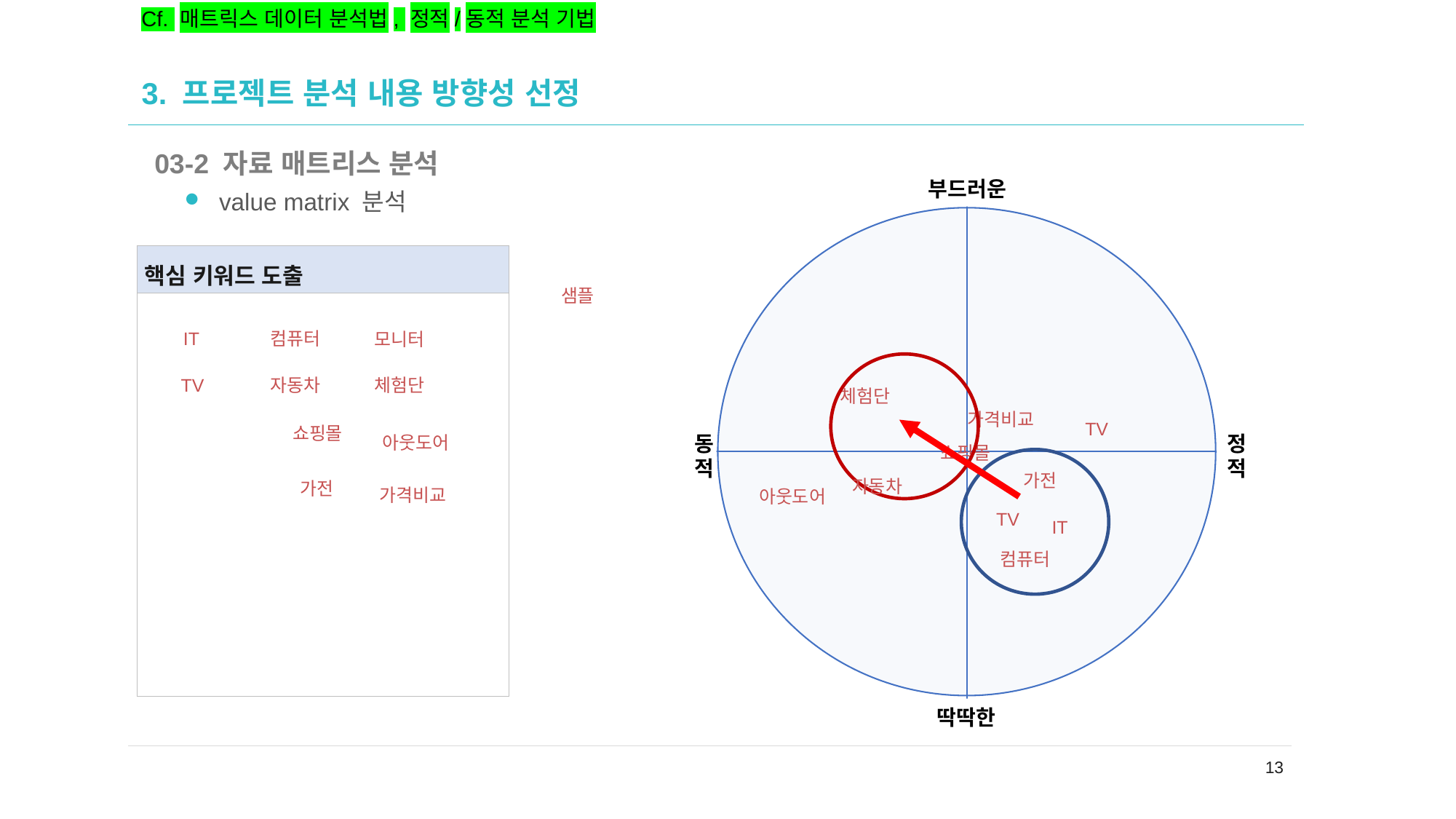

Cf. 매트릭스 데이터 분석법, 정적/동적 분석 기법
02
# 3. 프로젝트 분석 내용 방향성 선정
03-2 자료 매트리스 분석
value matrix 분석
| 핵심 키워드 도출 |
| --- |
|  |
샘플
IT
컴퓨터
모니터

자동차
체험단
TV
체험단
가격비교
TV
쇼핑몰
아웃도어
쇼핑몰

가전
자동차
가전
가격비교
아웃도어
TV
IT
컴퓨터
13